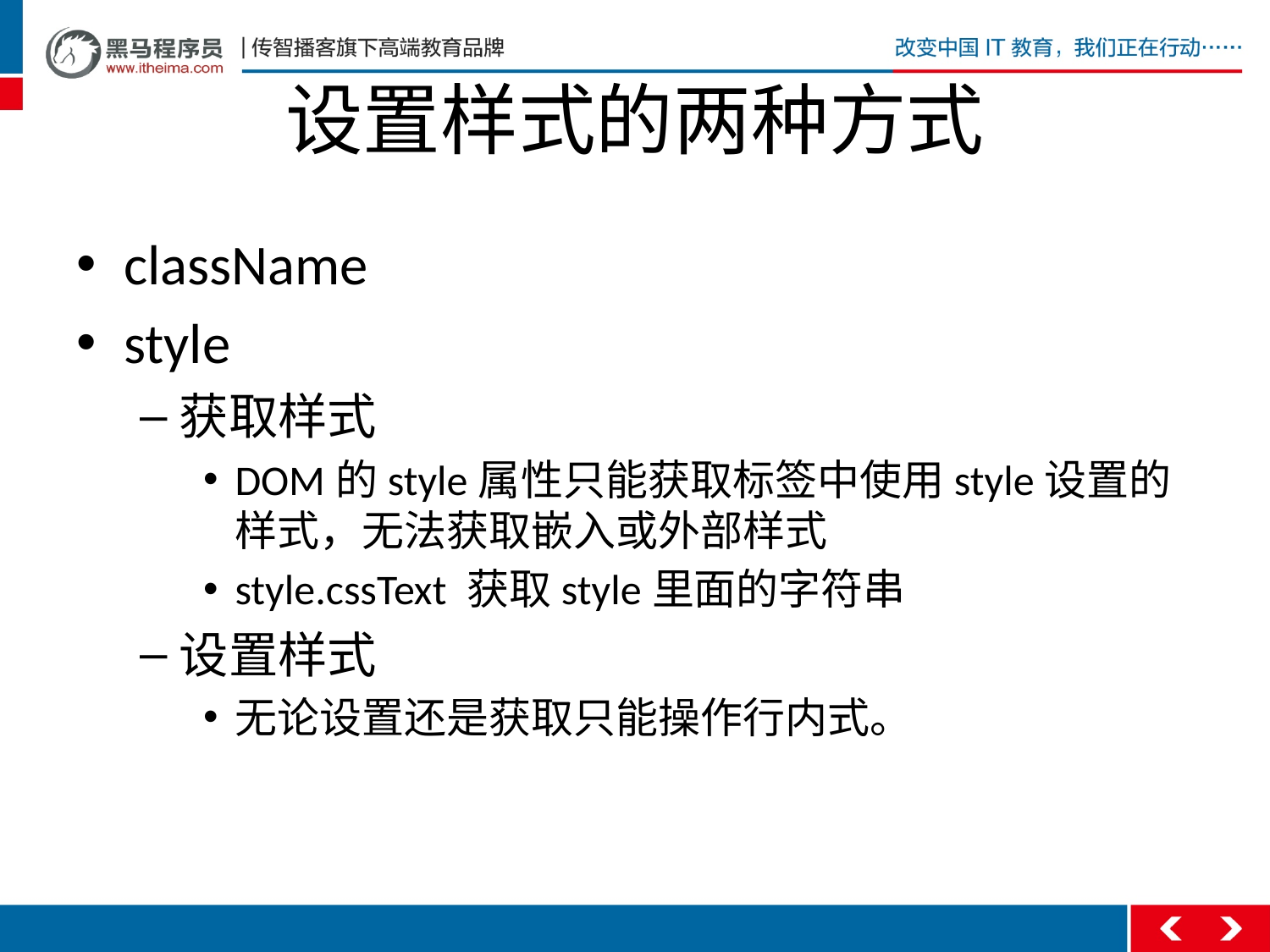

# 设置样式的两种方式
className
style
获取样式
DOM的style属性只能获取标签中使用style设置的样式，无法获取嵌入或外部样式
style.cssText 获取style里面的字符串
设置样式
无论设置还是获取只能操作行内式。